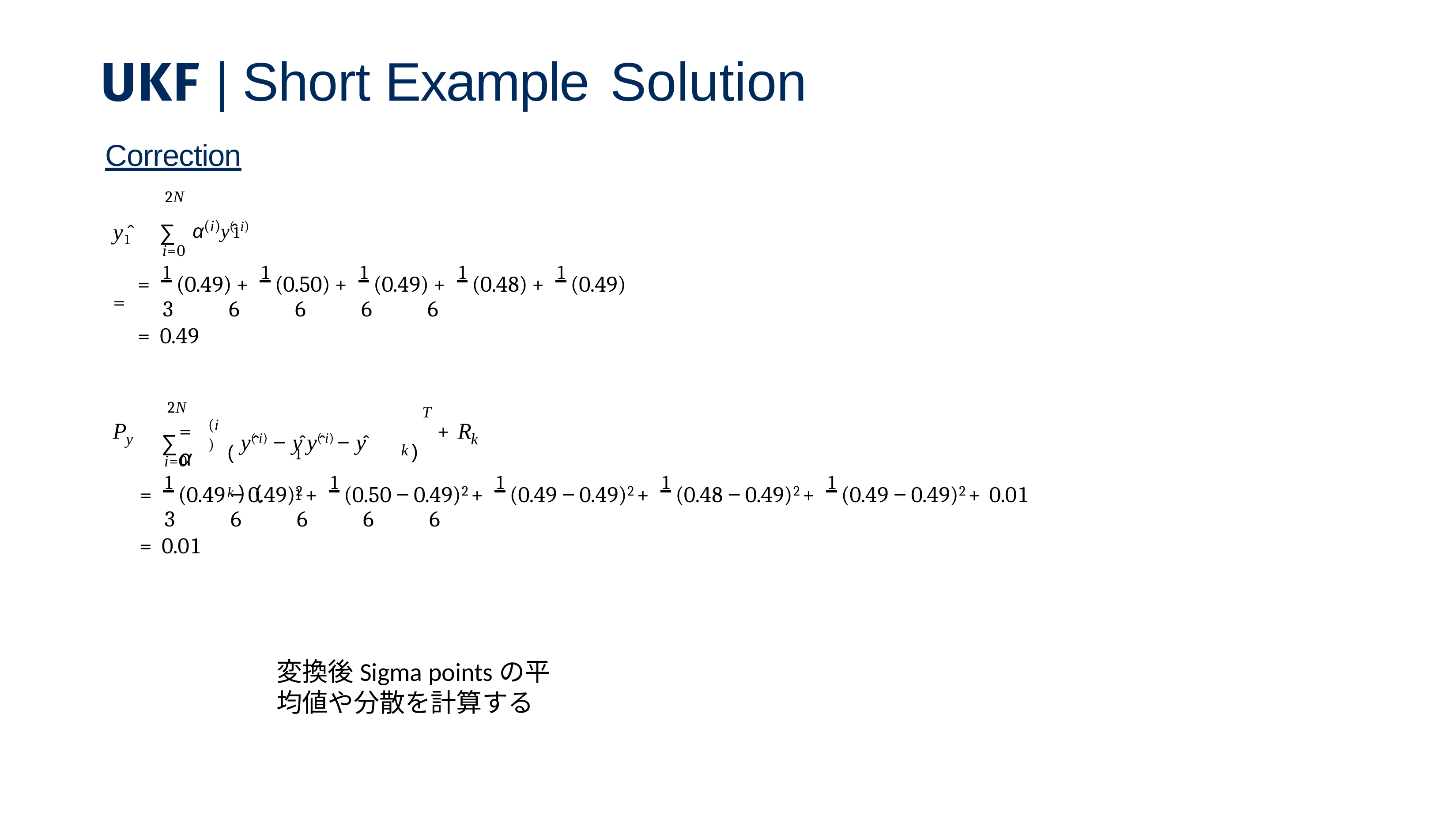

# UKF | Short Example Solution
Correction
2N
α(i)y(̂ i)
y1̂	=
∑
1
i=0
= 1 (0.49) + 1 (0.50) + 1 (0.49) + 1 (0.48) + 1 (0.49)
3	6	6	6	6
= 0.49
2N
T
(i)
P	=	α
y(̂ i) − ŷ	y(̂ i) − ŷ
+ R
k)
(	1	k) (	1
∑
y
k
i=0
= 1 (0.49 − 0.49)2 + 1 (0.50 − 0.49)2 + 1 (0.49 − 0.49)2 + 1 (0.48 − 0.49)2 + 1 (0.49 − 0.49)2 + 0.01
3	6	6	6	6
= 0.01
変換後Sigma pointsの平均値や分散を計算する